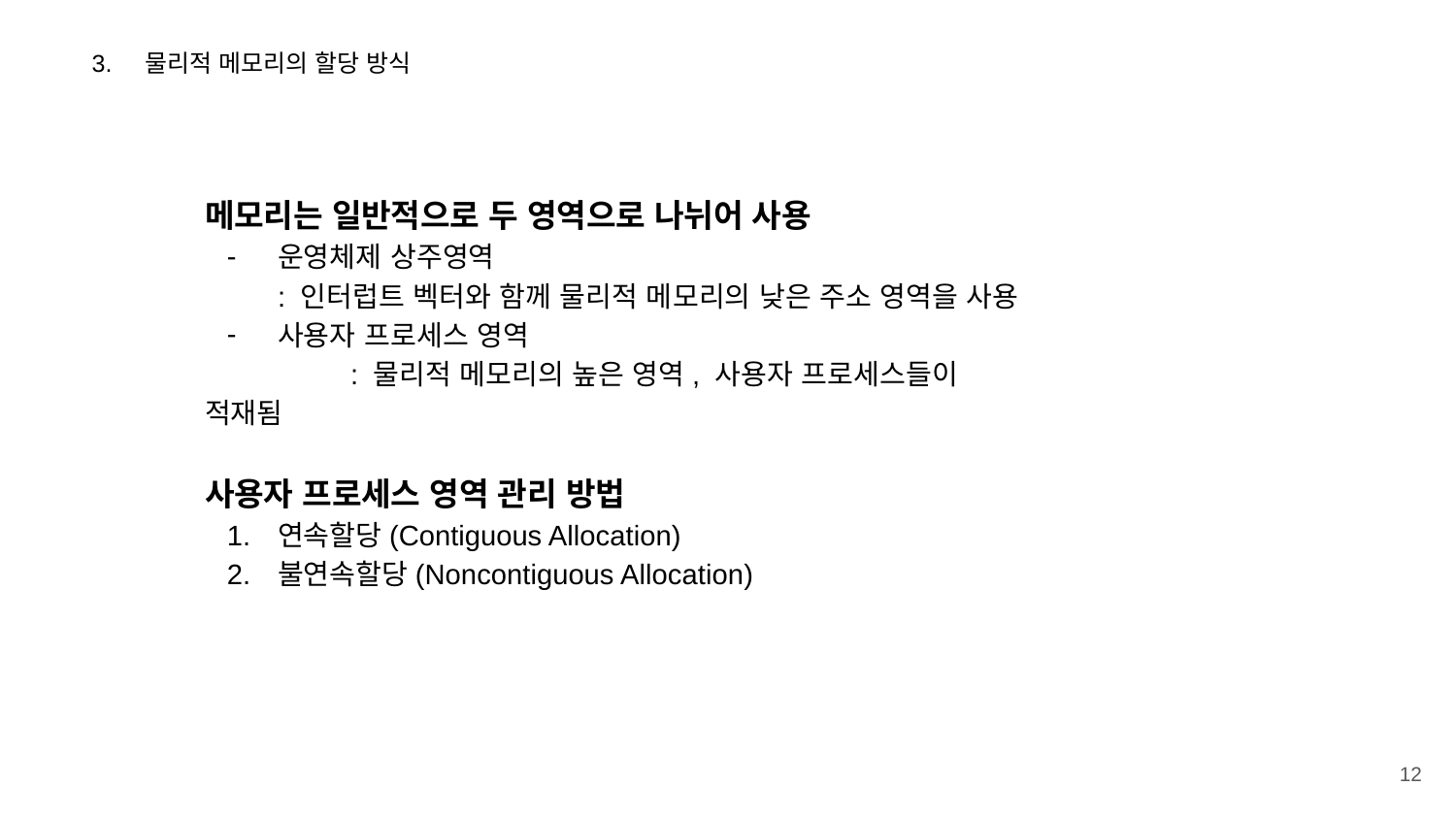

3.    물리적 메모리의 할당 방식
메모리는 일반적으로 두 영역으로 나뉘어 사용
운영체제 상주영역
: 인터럽트 벡터와 함께 물리적 메모리의 낮은 주소 영역을 사용
사용자 프로세스 영역
	: 물리적 메모리의 높은 영역, 사용자 프로세스들이 적재됨
사용자 프로세스 영역 관리 방법
연속할당(Contiguous Allocation)
불연속할당(Noncontiguous Allocation)
12